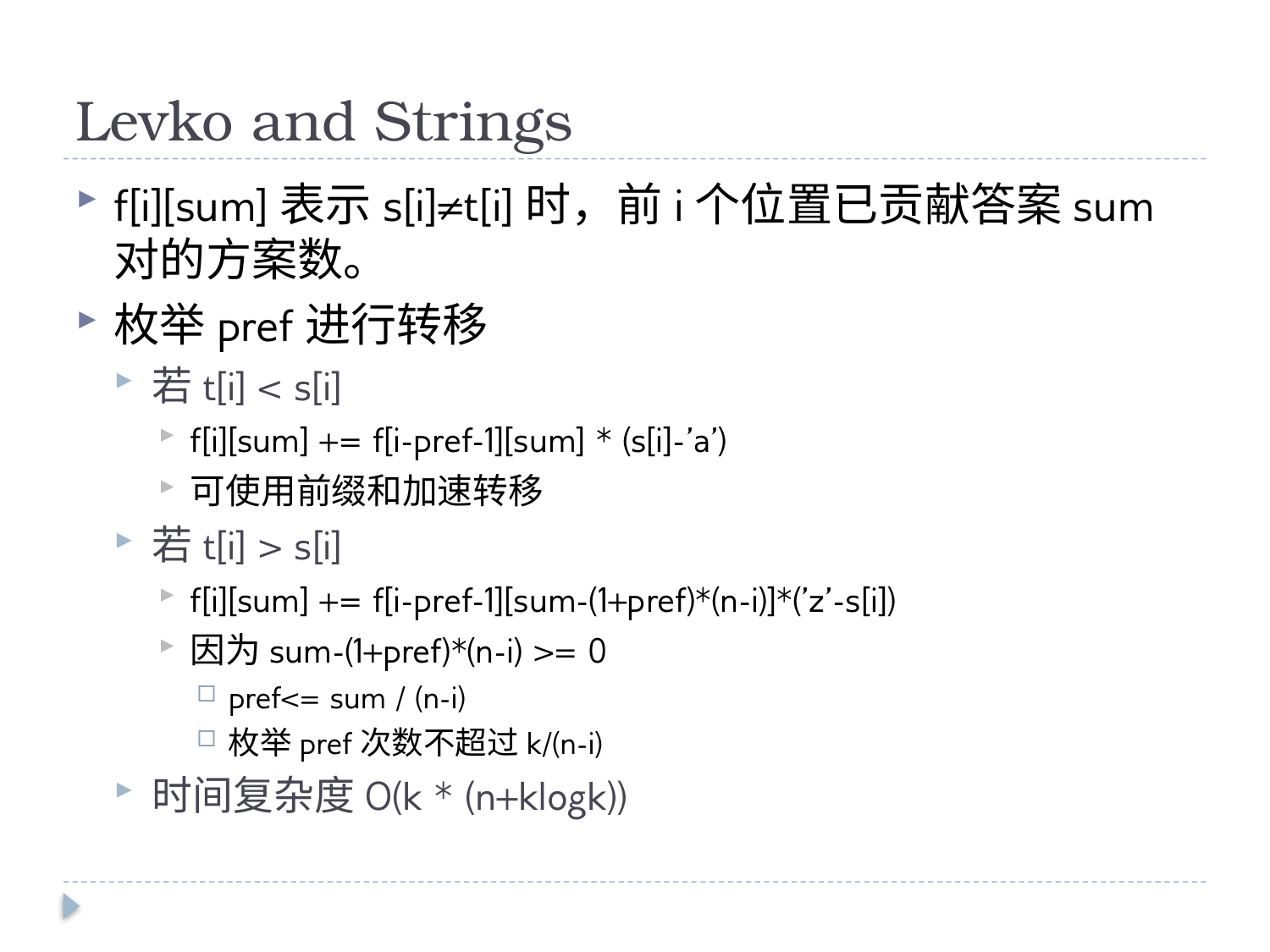

# Levko and Strings
f[i][sum]表示s[i]≠t[i]时，前i个位置已贡献答案sum对的方案数。
枚举pref进行转移
若t[i] < s[i]
f[i][sum] += f[i-pref-1][sum] * (s[i]-’a’)
可使用前缀和加速转移
若t[i] > s[i]
f[i][sum] += f[i-pref-1][sum-(1+pref)*(n-i)]*(’z’-s[i])
因为sum-(1+pref)*(n-i) >= 0
pref<= sum / (n-i)
枚举pref次数不超过k/(n-i)
时间复杂度O(k * (n+klogk))